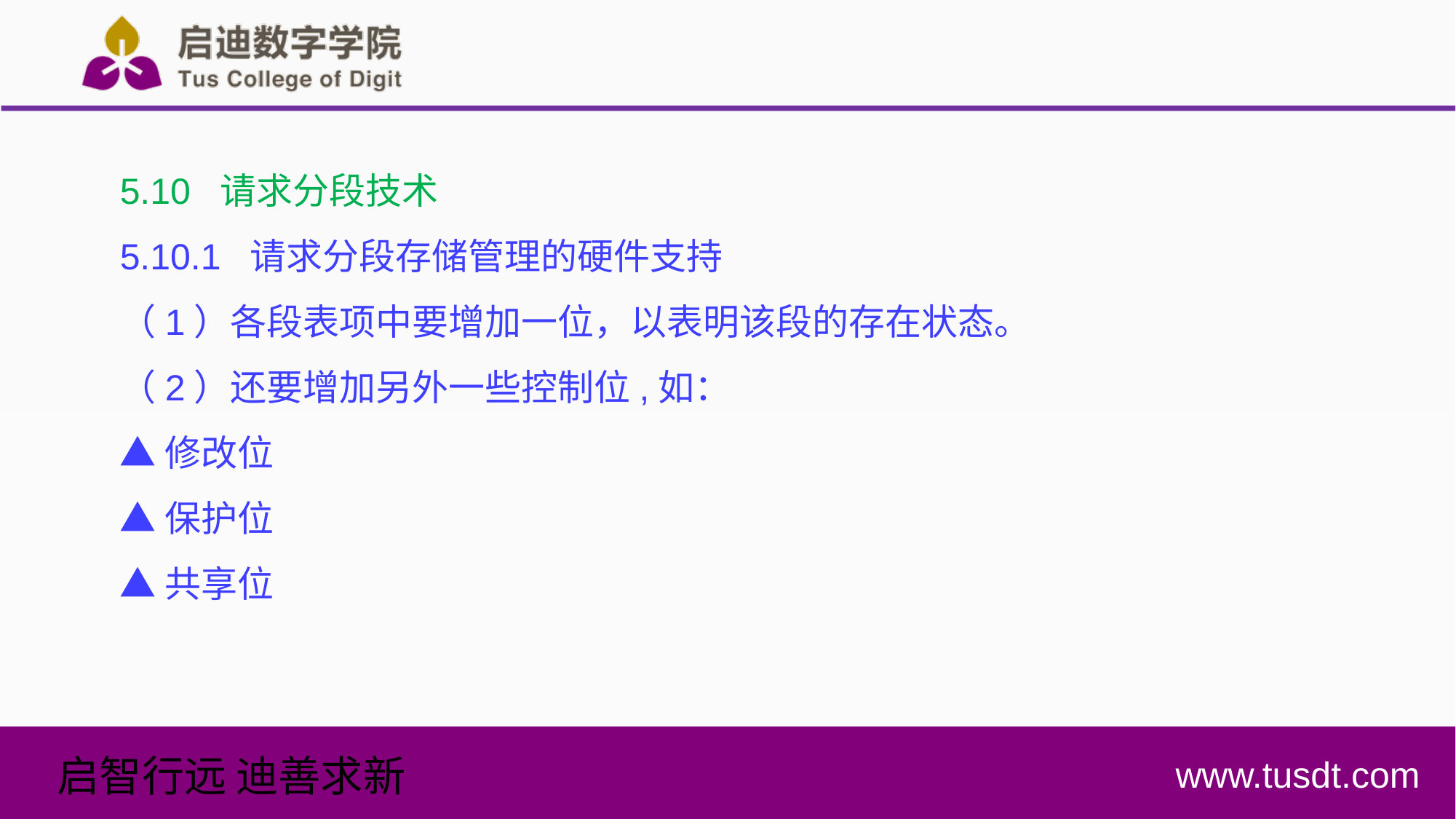

5.10  请求分段技术
5.10.1  请求分段存储管理的硬件支持
（1）各段表项中要增加一位，以表明该段的存在状态。
（2）还要增加另外一些控制位,如：
▲修改位
▲保护位
▲共享位